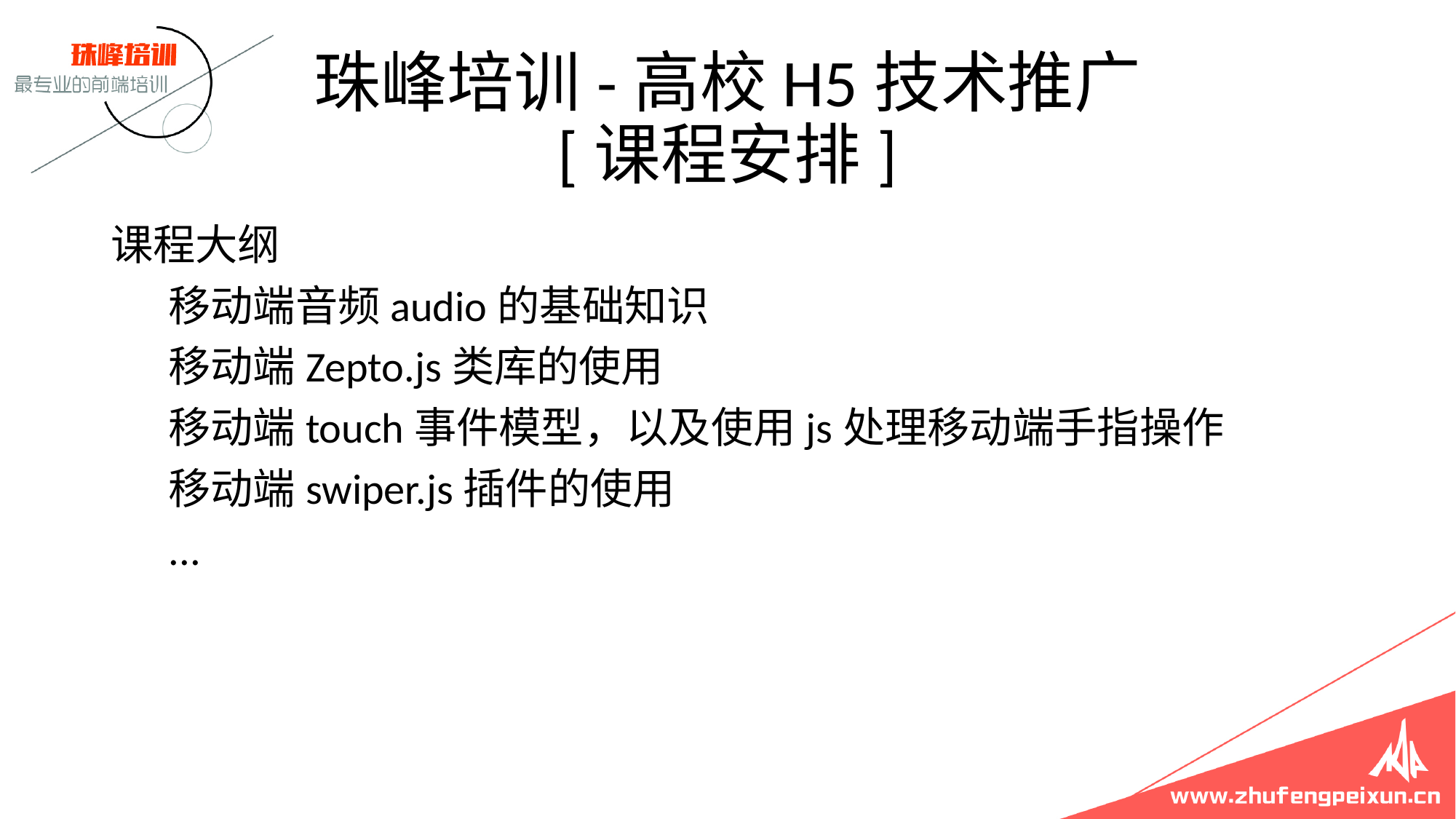

# 珠峰培训-高校H5技术推广 [课程安排]
课程大纲
     移动端音频audio的基础知识
     移动端Zepto.js类库的使用
     移动端touch事件模型，以及使用js处理移动端手指操作
     移动端swiper.js插件的使用
      ...